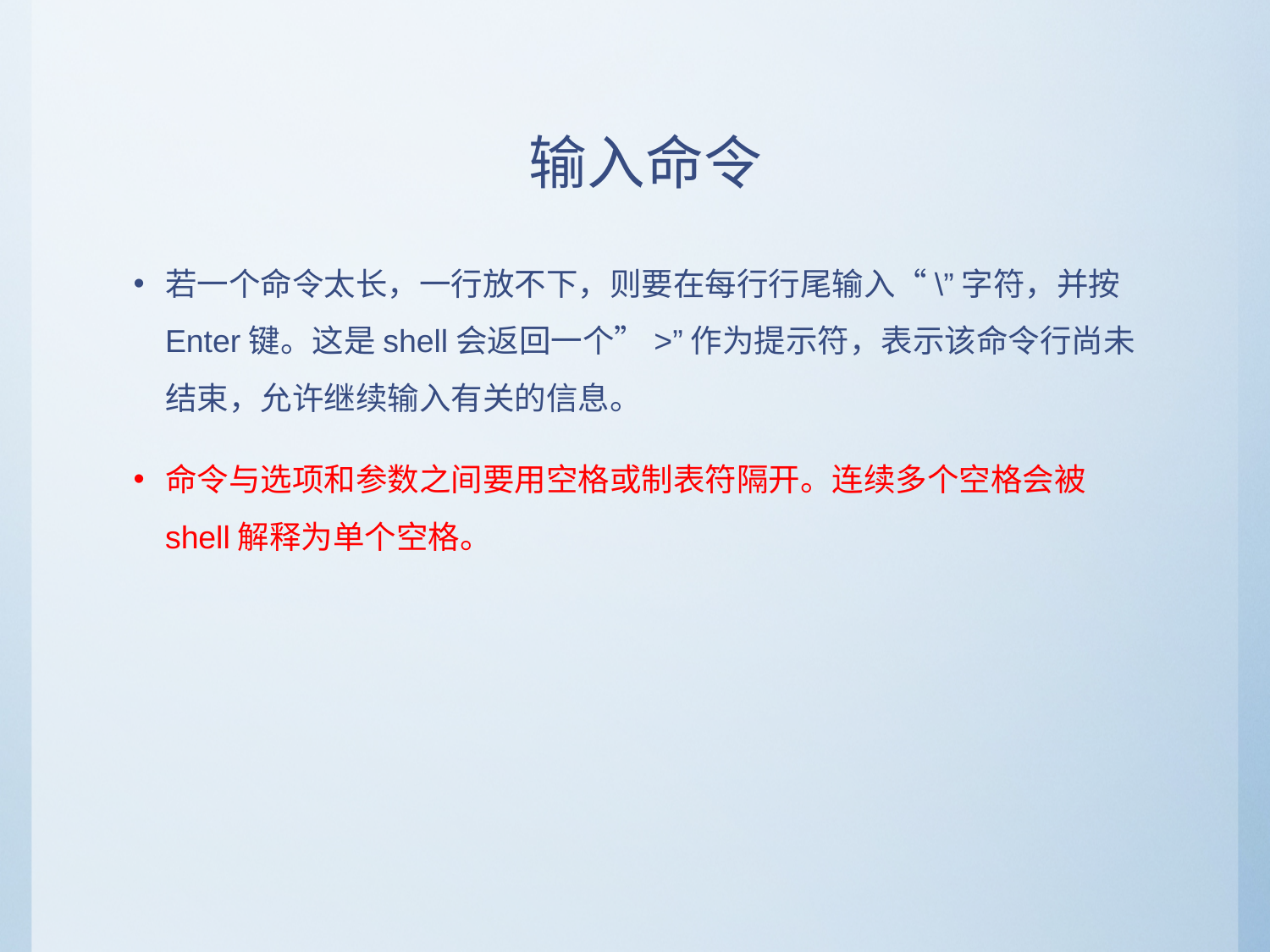

# 输入命令
若一个命令太长，一行放不下，则要在每行行尾输入“\”字符，并按Enter键。这是shell会返回一个”>”作为提示符，表示该命令行尚未结束，允许继续输入有关的信息。
命令与选项和参数之间要用空格或制表符隔开。连续多个空格会被shell解释为单个空格。